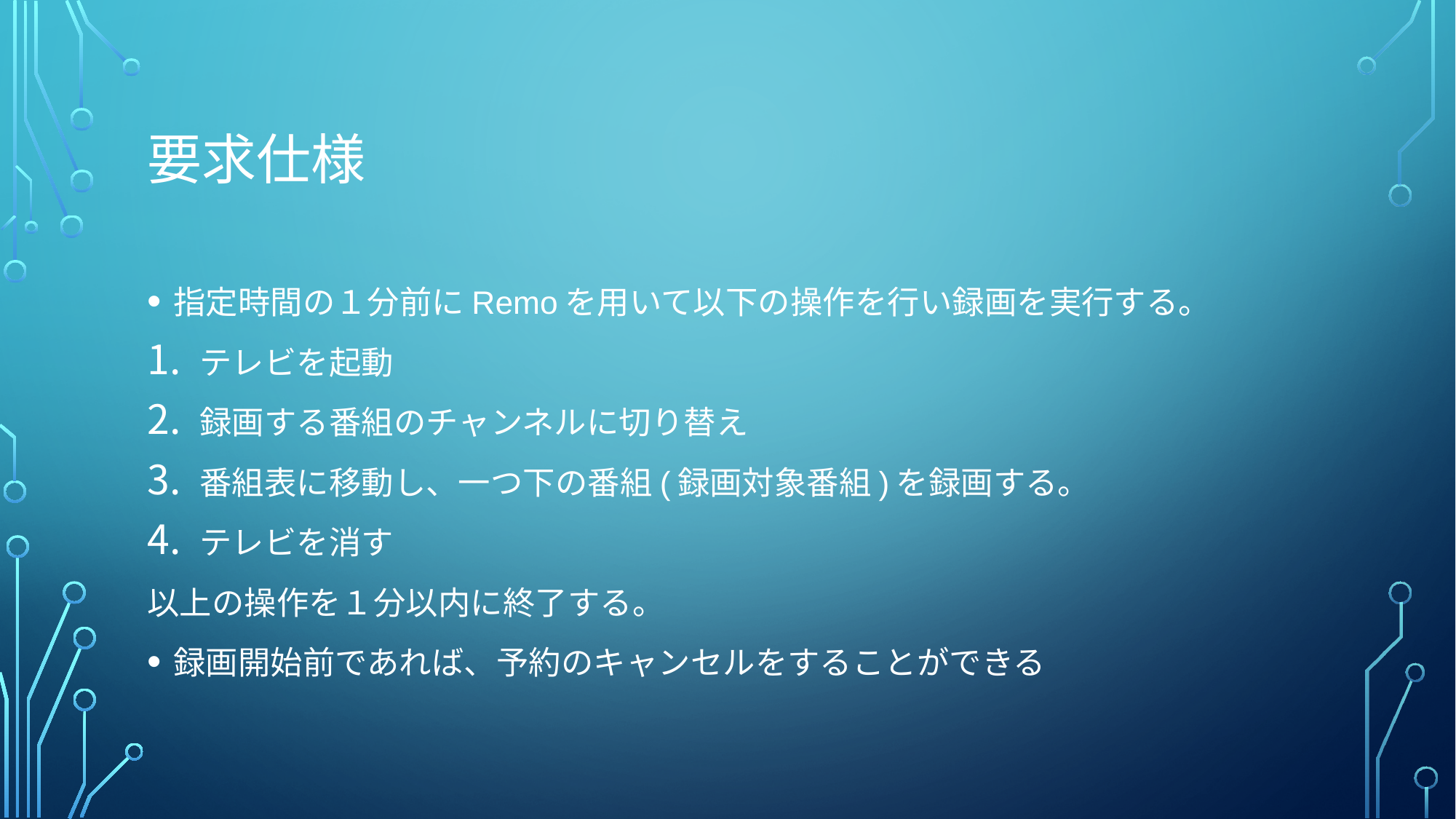

# 要求仕様
指定時間の１分前にRemoを用いて以下の操作を行い録画を実行する。
テレビを起動
録画する番組のチャンネルに切り替え
番組表に移動し、一つ下の番組(録画対象番組)を録画する。
テレビを消す
以上の操作を１分以内に終了する。
録画開始前であれば、予約のキャンセルをすることができる